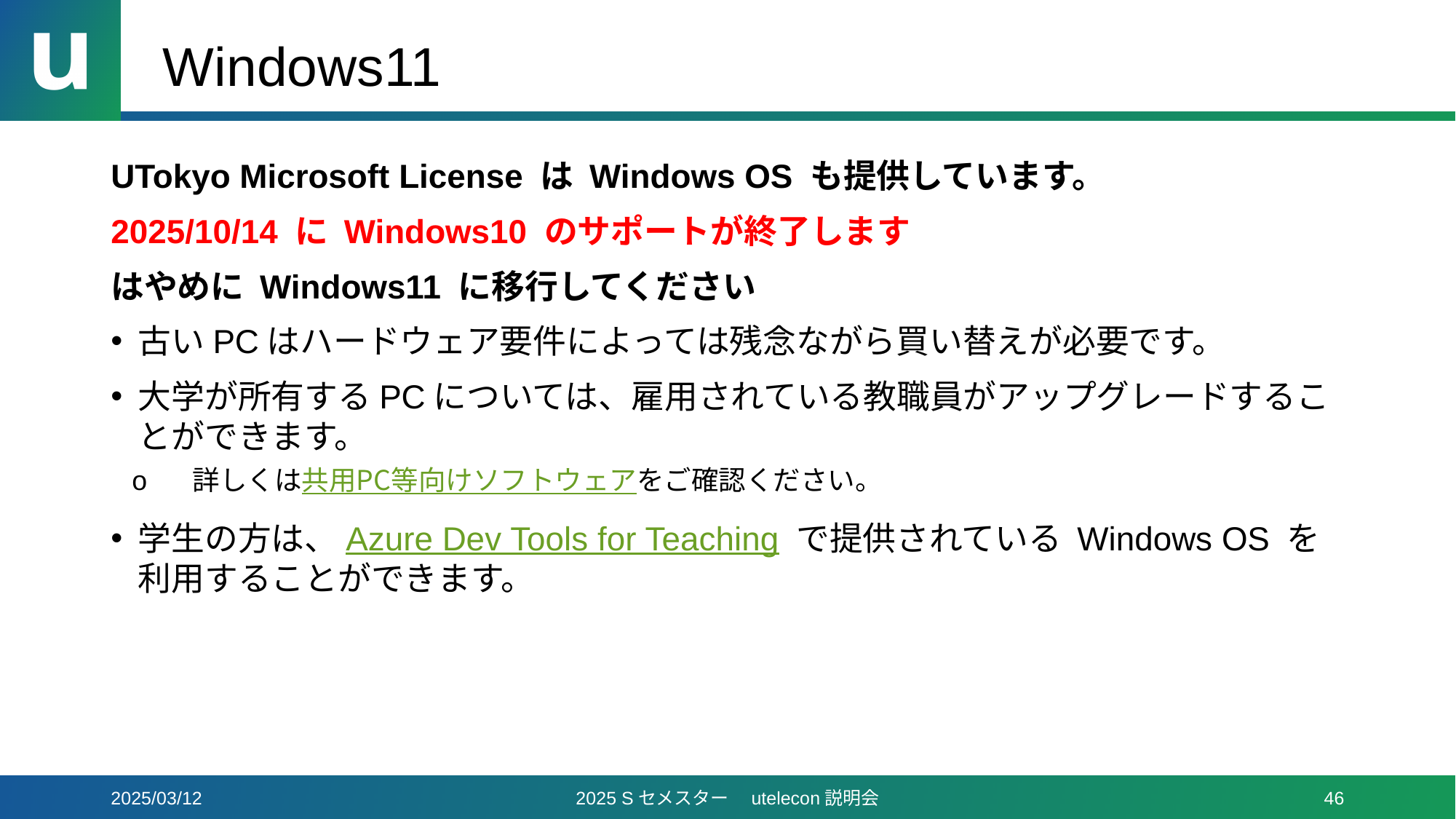

# Windows11
UTokyo Microsoft License は Windows OS も提供しています。
2025/10/14 に Windows10 のサポートが終了します
はやめに Windows11 に移行してください
古いPCはハードウェア要件によっては残念ながら買い替えが必要です。
大学が所有するPCについては、雇用されている教職員がアップグレードすることができます。
詳しくは共用PC等向けソフトウェアをご確認ください。
学生の方は、Azure Dev Tools for Teaching で提供されている Windows OS を利用することができます。

2025/03/12
2025 Sセメスター　utelecon説明会
46